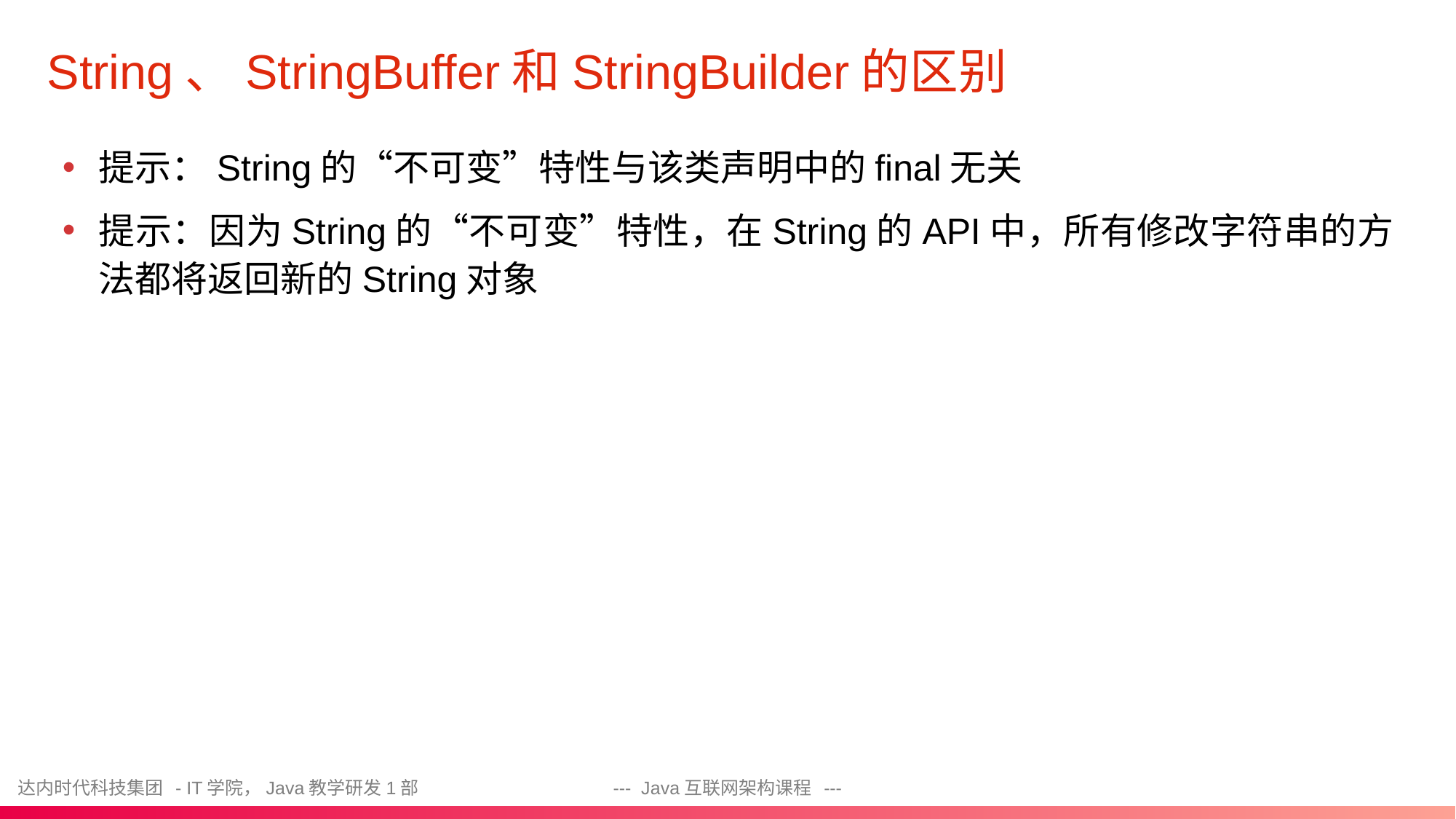

# String、StringBuffer和StringBuilder的区别
提示：String的“不可变”特性与该类声明中的final无关
提示：因为String的“不可变”特性，在String的API中，所有修改字符串的方法都将返回新的String对象